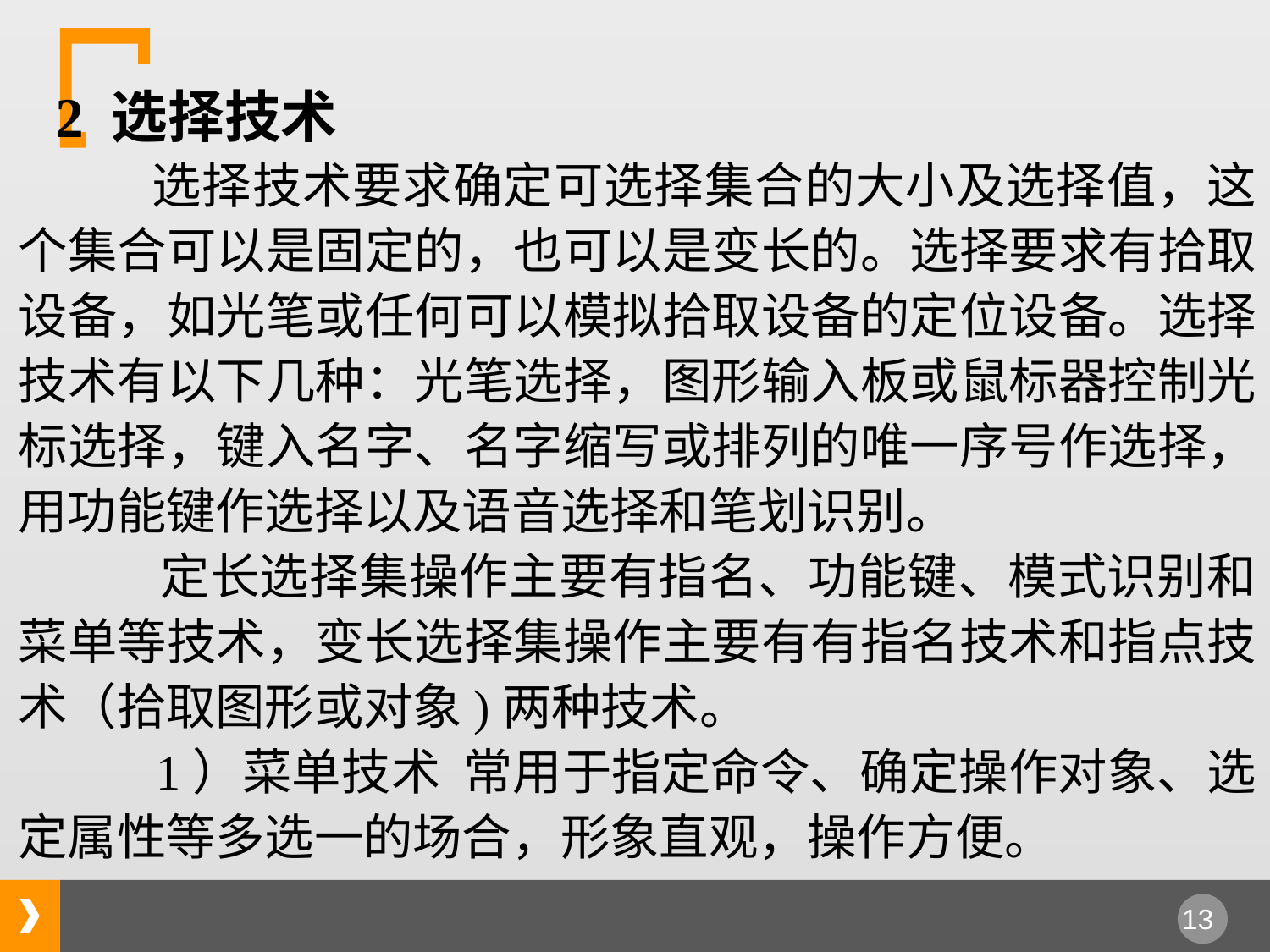

2 选择技术
       选择技术要求确定可选择集合的大小及选择值，这个集合可以是固定的，也可以是变长的。选择要求有拾取设备，如光笔或任何可以模拟拾取设备的定位设备。选择技术有以下几种：光笔选择，图形输入板或鼠标器控制光标选择，键入名字、名字缩写或排列的唯一序号作选择，用功能键作选择以及语音选择和笔划识别。
        定长选择集操作主要有指名、功能键、模式识别和菜单等技术，变长选择集操作主要有有指名技术和指点技术（拾取图形或对象)两种技术。
        1）菜单技术  常用于指定命令、确定操作对象、选定属性等多选一的场合，形象直观，操作方便。